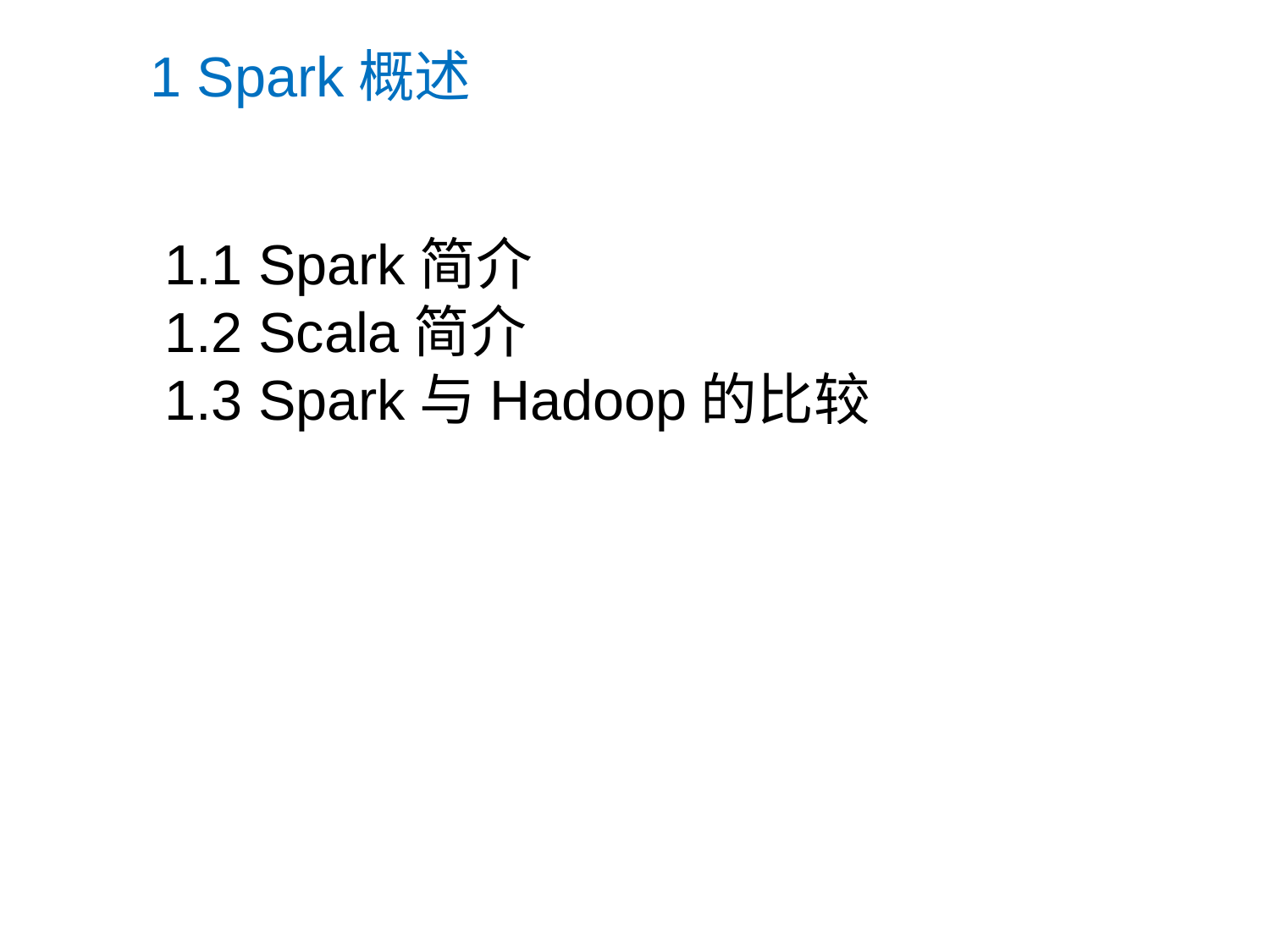

# 1 Spark概述
1.1 Spark简介
1.2 Scala简介
1.3 Spark与Hadoop的比较